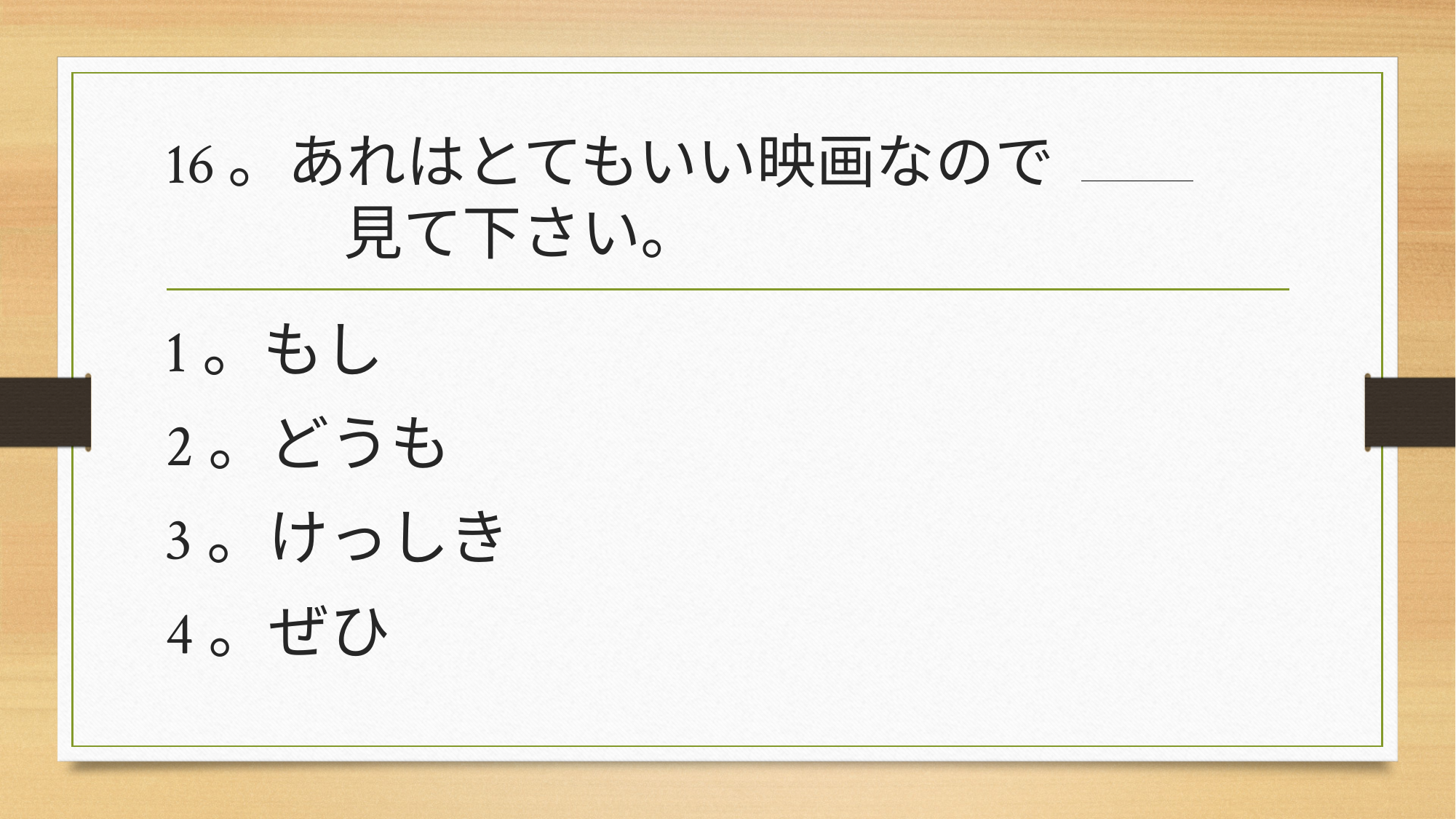

# 16。あれはとてもいい映画なので　　　 　　　見て下さい。
1。もし
2。どうも
3。けっしき
4。ぜひ